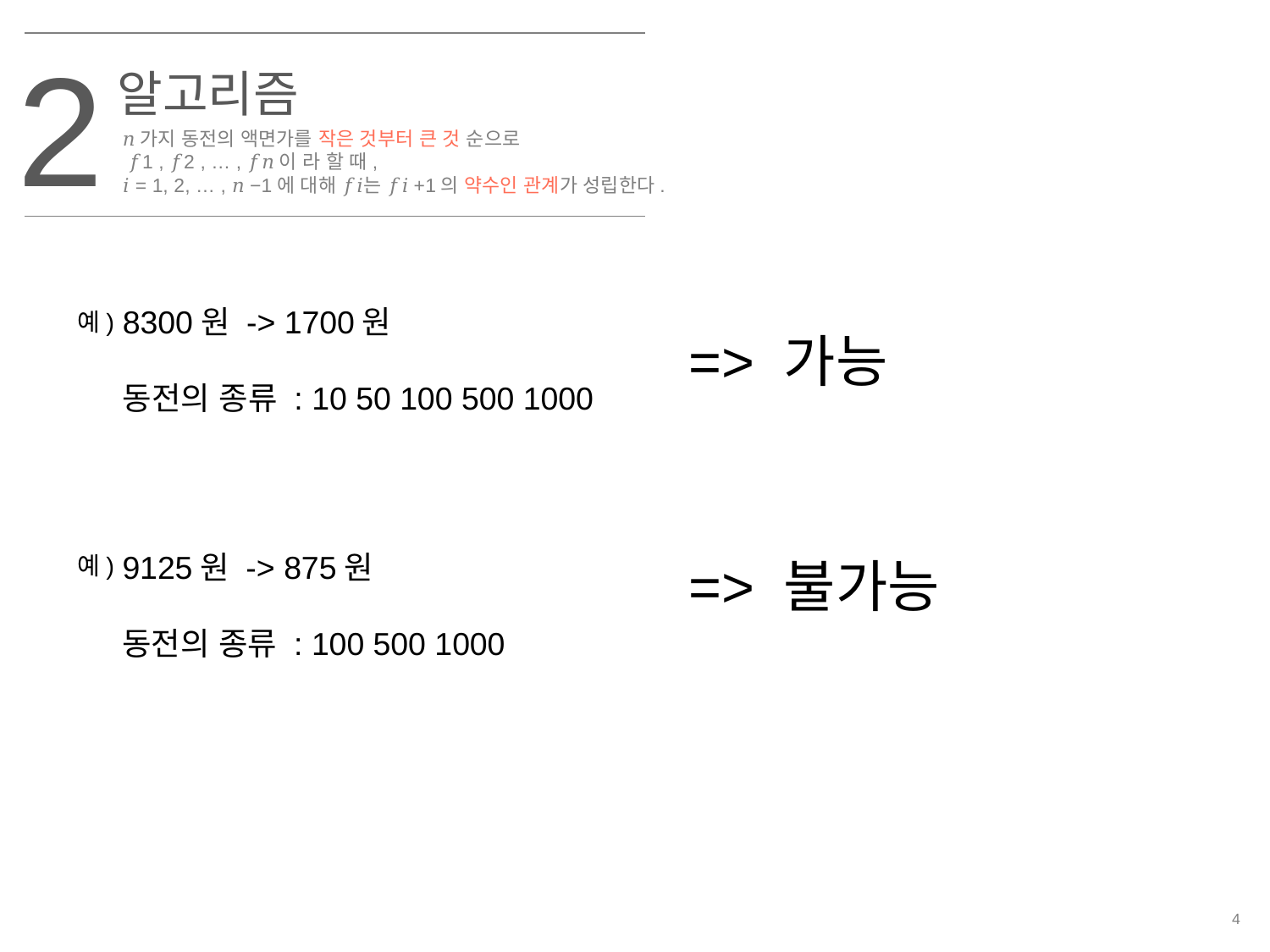

2
알고리즘
𝑛가지 동전의 액면가를 작은 것부터 큰 것 순으로
 𝑓1 , 𝑓2 , … , 𝑓𝑛이 라 할 때,
𝑖 = 1, 2, … , 𝑛 −1에 대해 𝑓𝑖는 𝑓𝑖+1의 약수인 관계가 성립한다.
8300원 -> 1700원

동전의 종류 : 10 50 100 500 1000
예)
=> 가능
9125원 -> 875원

동전의 종류 : 100 500 1000
예)
=> 불가능